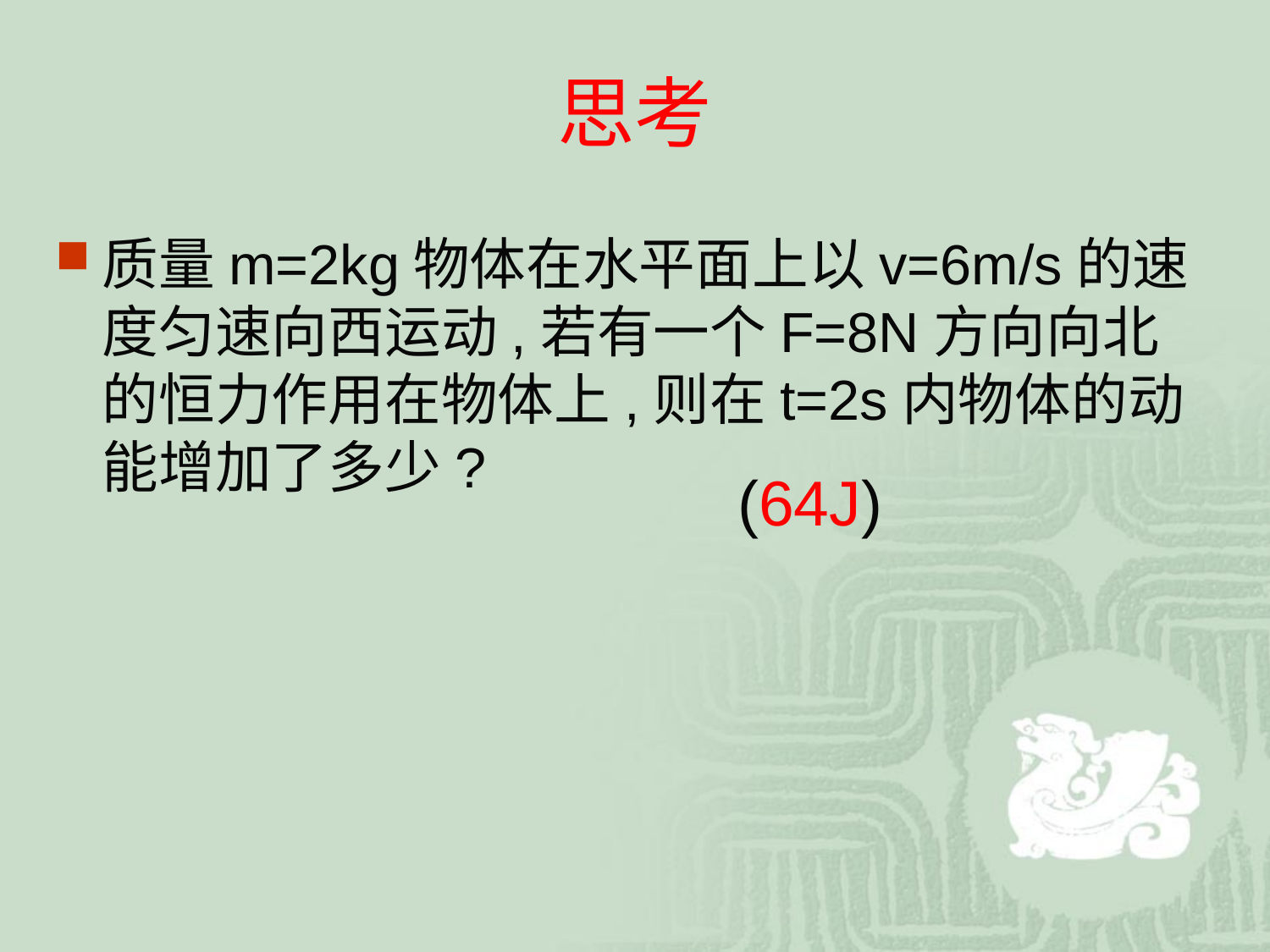

# 思考
质量m=2kg物体在水平面上以v=6m/s的速度匀速向西运动,若有一个F=8N方向向北的恒力作用在物体上,则在t=2s内物体的动能增加了多少?
(64J)